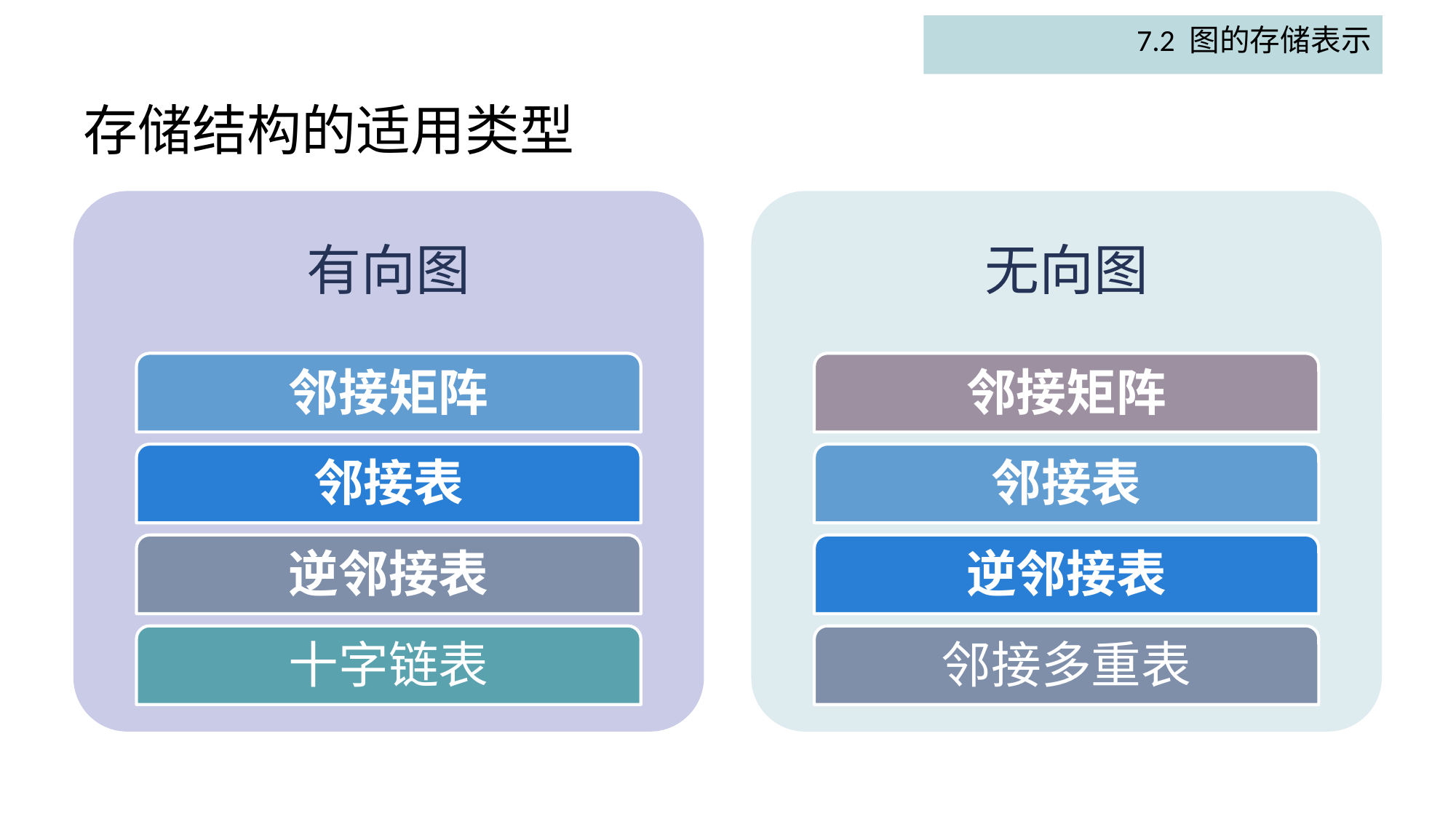

7.2 图的存储表示
# 存储结构的适用类型
有向图
邻接矩阵
邻接表
逆邻接表
十字链表
无向图
邻接矩阵
邻接表
逆邻接表
邻接多重表